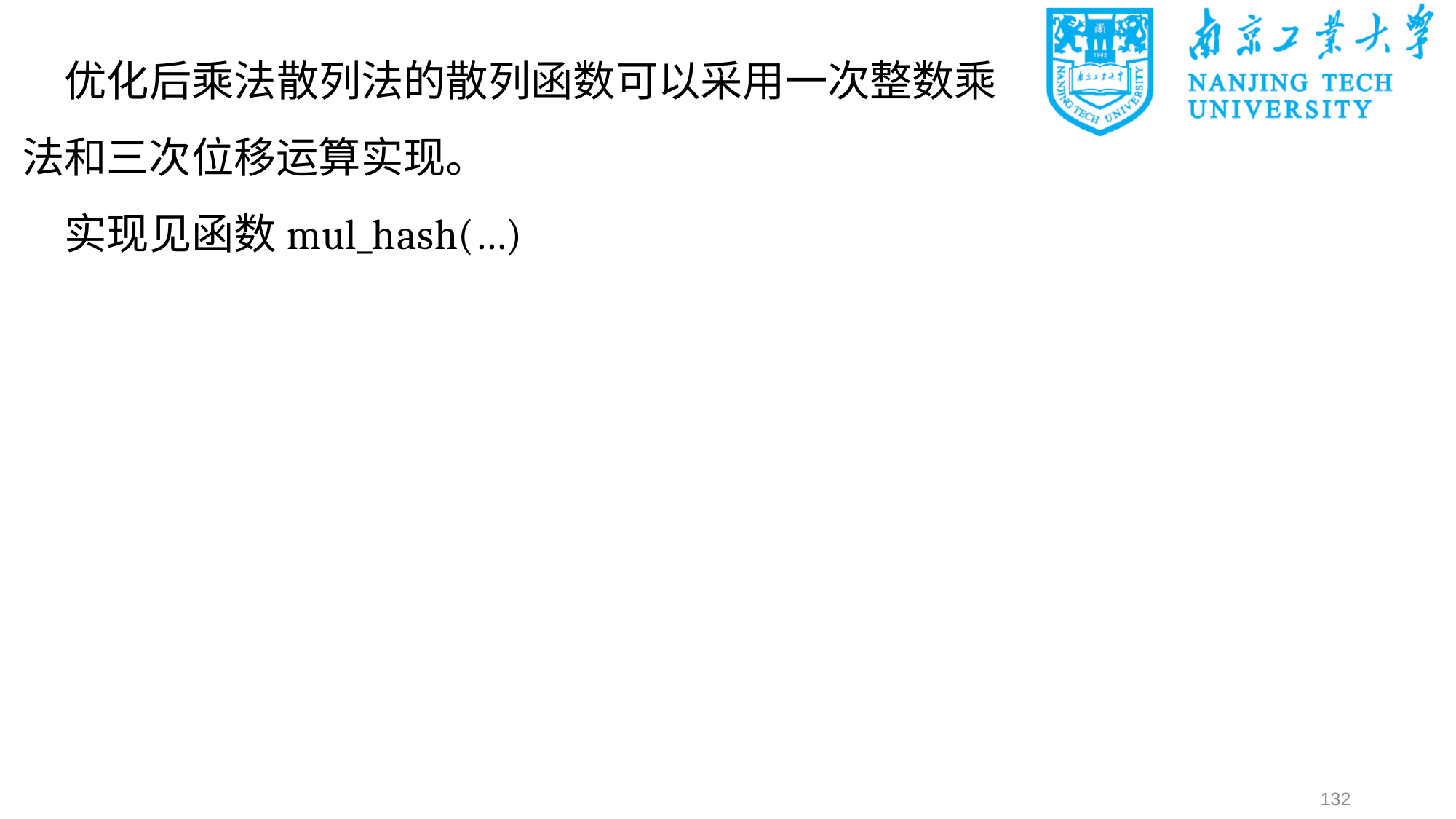

优化后乘法散列法的散列函数可以采用一次整数乘法和三次位移运算实现。
实现见函数mul_hash(…)

132